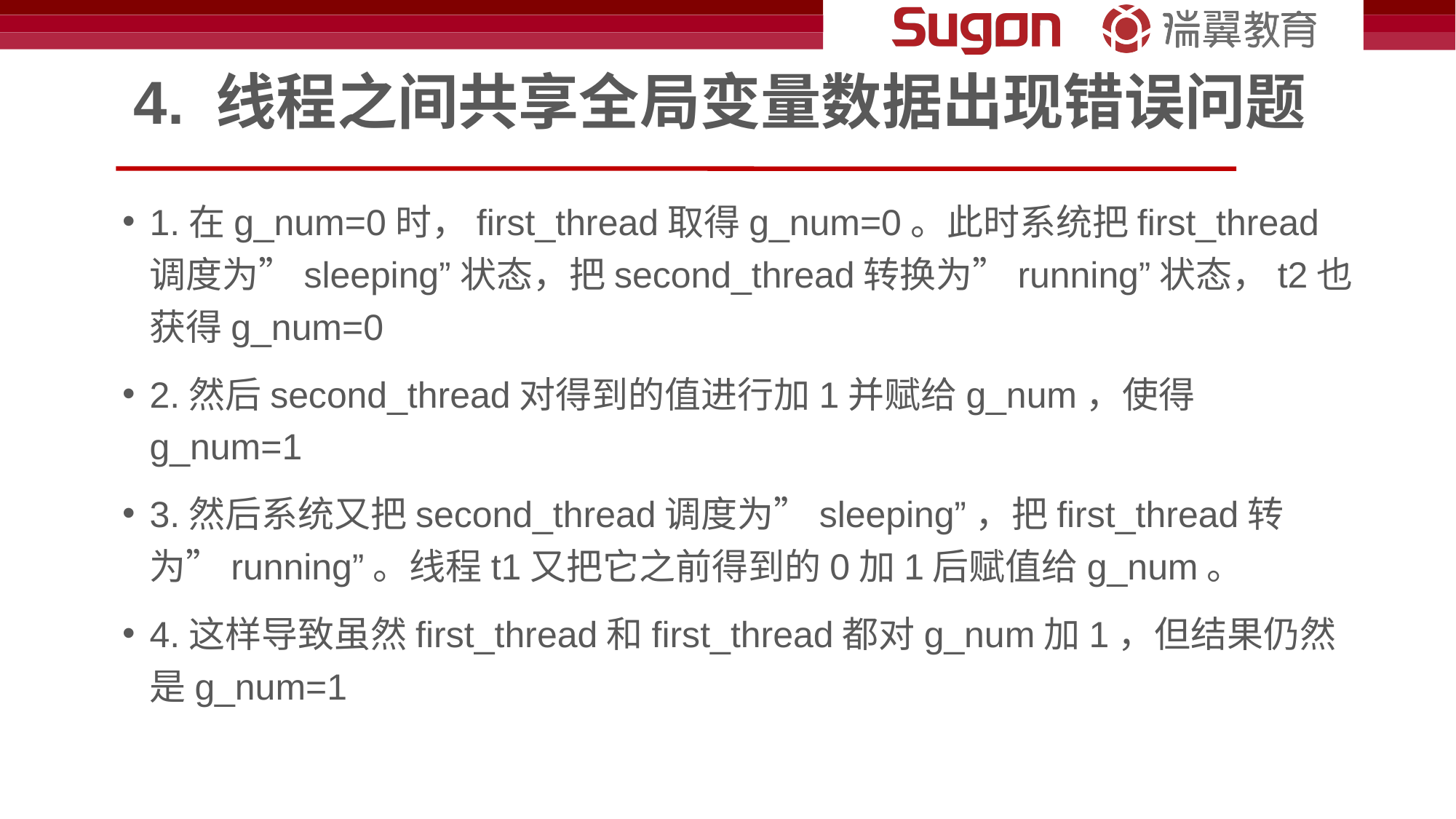

# 4. 线程之间共享全局变量数据出现错误问题
1.在g_num=0时，first_thread取得g_num=0。此时系统把first_thread调度为”sleeping”状态，把second_thread转换为”running”状态，t2也获得g_num=0
2.然后second_thread对得到的值进行加1并赋给g_num，使得g_num=1
3.然后系统又把second_thread调度为”sleeping”，把first_thread转为”running”。线程t1又把它之前得到的0加1后赋值给g_num。
4.这样导致虽然first_thread和first_thread都对g_num加1，但结果仍然是g_num=1